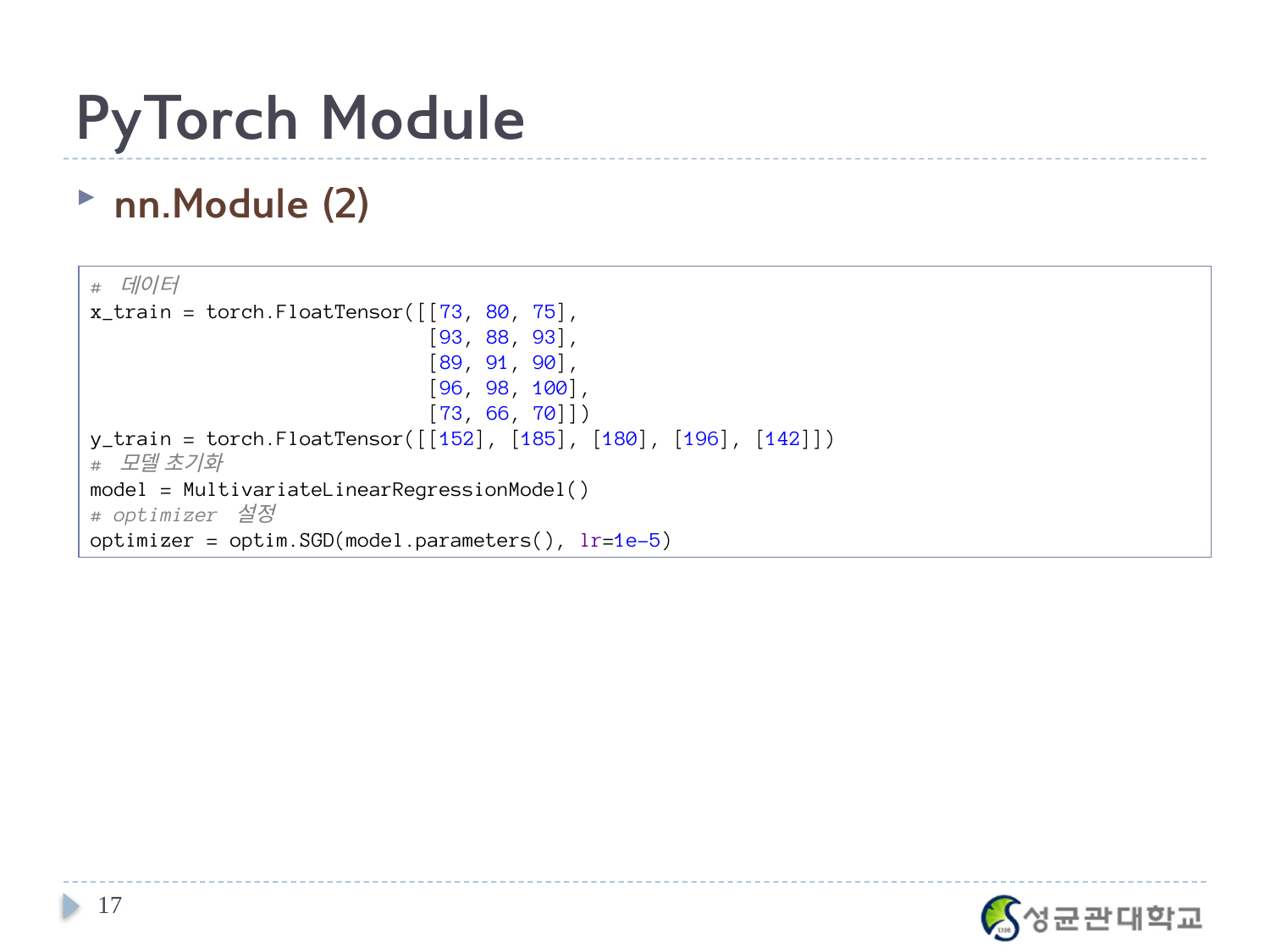

# PyTorch Module
nn.Module (2)
# 데이터 x_train = torch.FloatTensor([[73, 80, 75], [93, 88, 93], [89, 91, 90], [96, 98, 100], [73, 66, 70]]) y_train = torch.FloatTensor([[152], [185], [180], [196], [142]]) # 모델 초기화 model = MultivariateLinearRegressionModel() # optimizer 설정 optimizer = optim.SGD(model.parameters(), lr=1e-5)
17